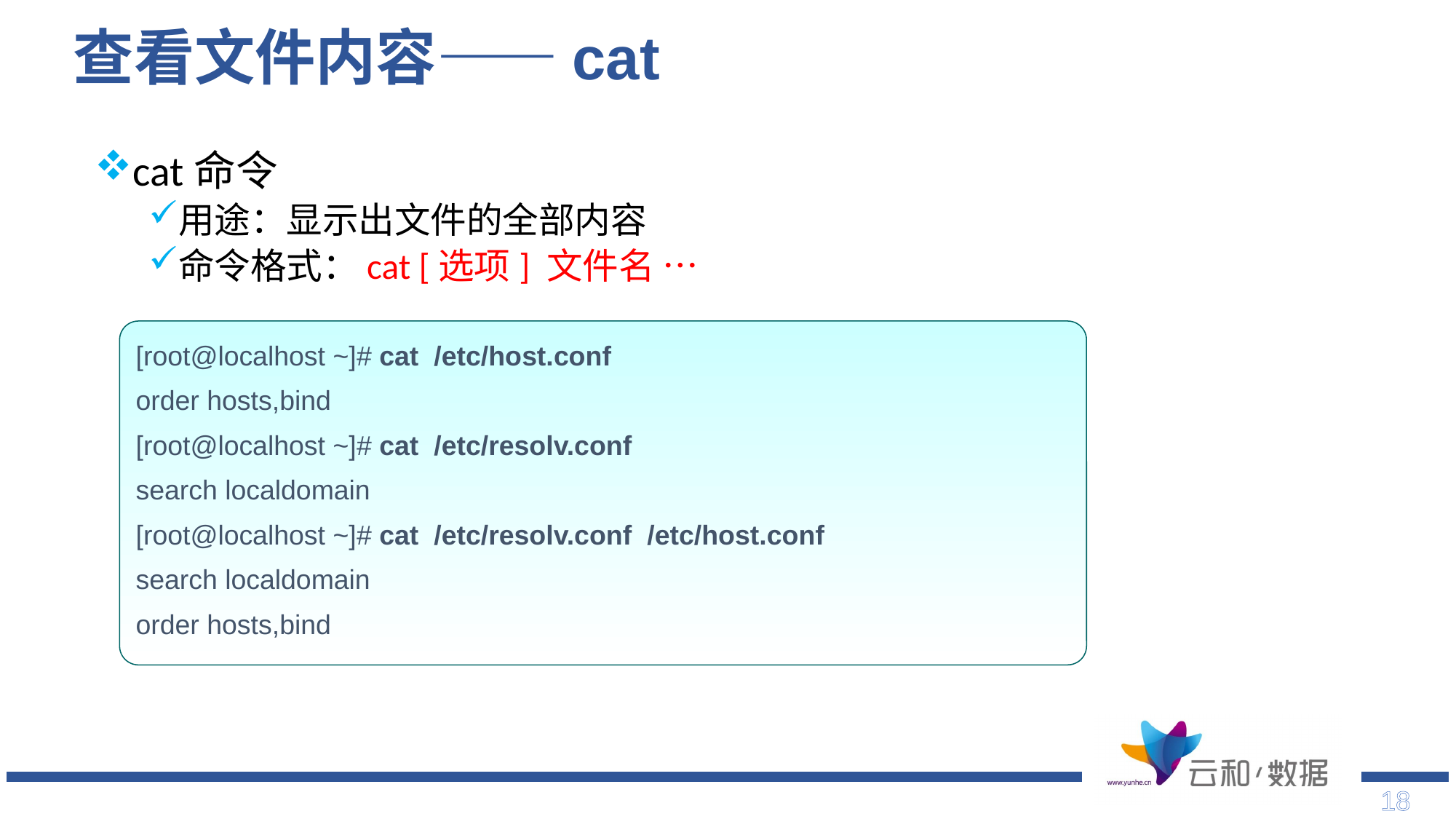

# 查看文件内容——cat
cat命令
用途：显示出文件的全部内容
命令格式：cat [选项] 文件名 …
[root@localhost ~]# cat  /etc/host.conf
order hosts,bind
[root@localhost ~]# cat  /etc/resolv.conf
search localdomain
[root@localhost ~]# cat  /etc/resolv.conf  /etc/host.conf
search localdomain
order hosts,bind